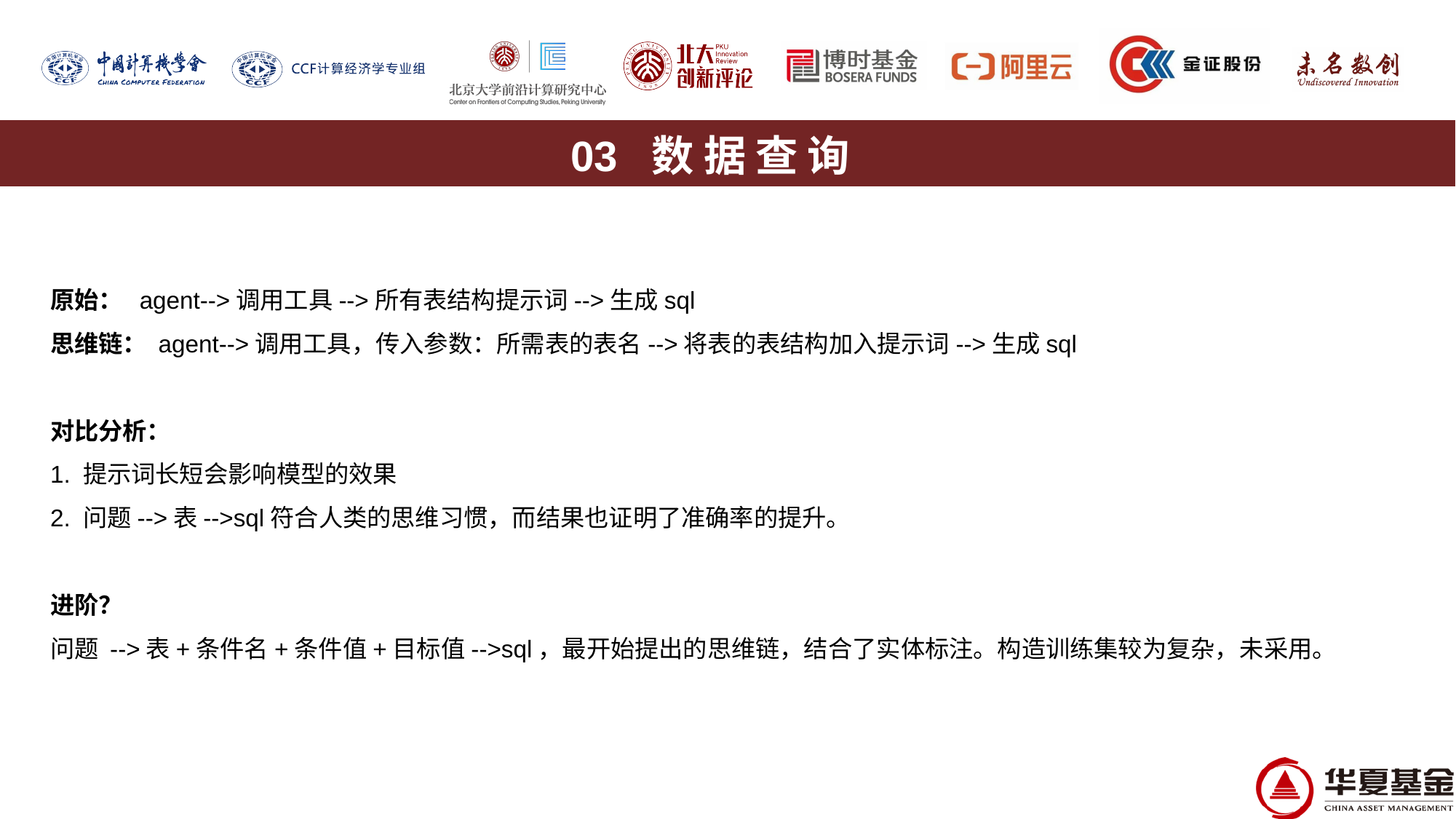

03  数 据 查 询
原始：  agent-->调用工具-->所有表结构提示词-->生成sql
思维链： agent-->调用工具，传入参数：所需表的表名-->将表的表结构加入提示词-->生成sql

对比分析：
1. 提示词长短会影响模型的效果
2. 问题-->表-->sql符合人类的思维习惯，而结果也证明了准确率的提升。

进阶？
问题 -->表+条件名+条件值+目标值-->sql，最开始提出的思维链，结合了实体标注。构造训练集较为复杂，未采用。